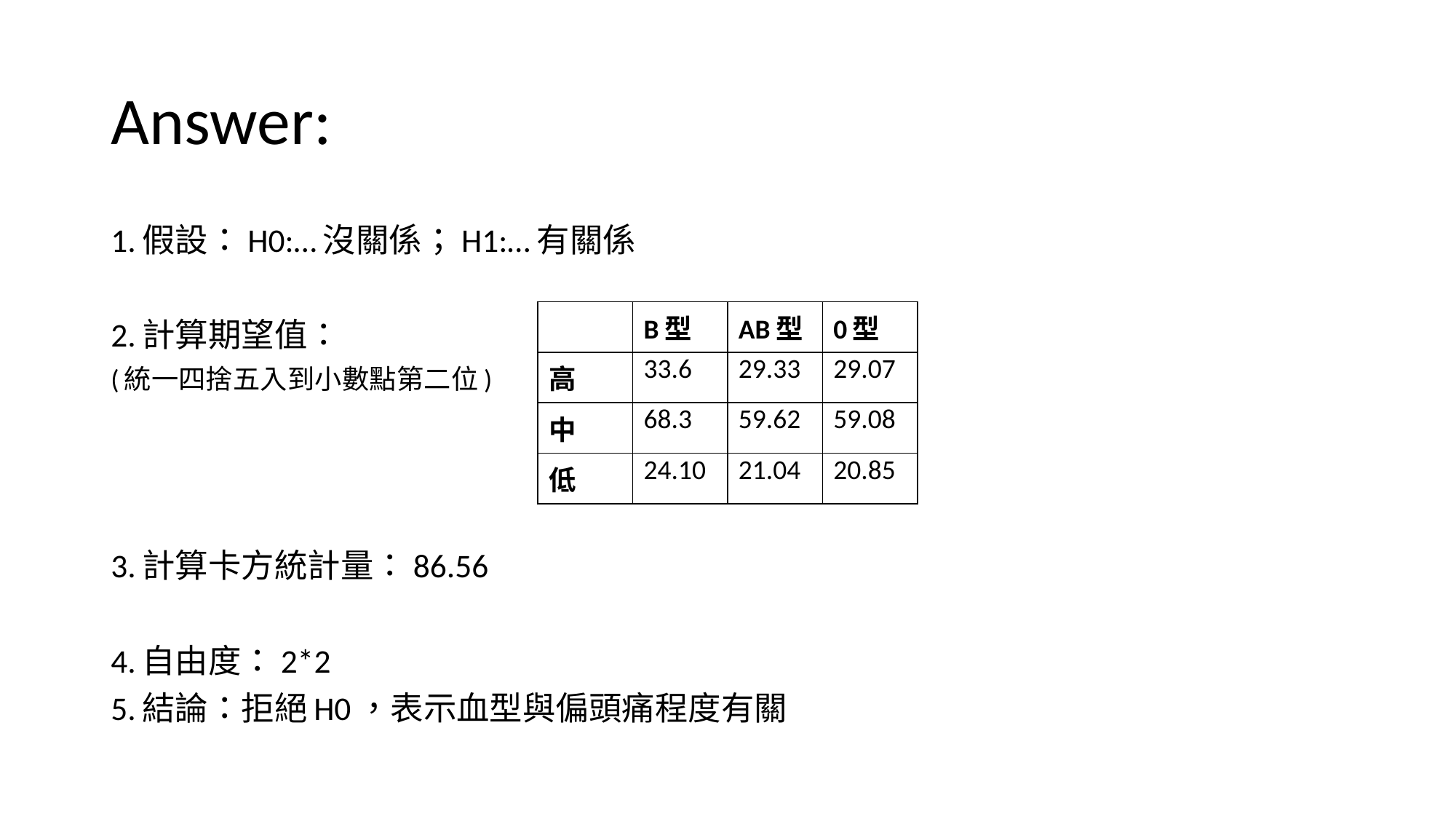

# Answer:
1.假設：H0:…沒關係；H1:…有關係

2.計算期望值：
(統一四捨五入到小數點第二位)

3.計算卡方統計量：86.56

4.自由度：2*2
5.結論：拒絕H0，表示血型與偏頭痛程度有關
|  | B型 | AB型 | 0型 |
| --- | --- | --- | --- |
| 高 | 33.6 | 29.33 | 29.07 |
| 中 | 68.3 | 59.62 | 59.08 |
| 低 | 24.10 | 21.04 | 20.85 |